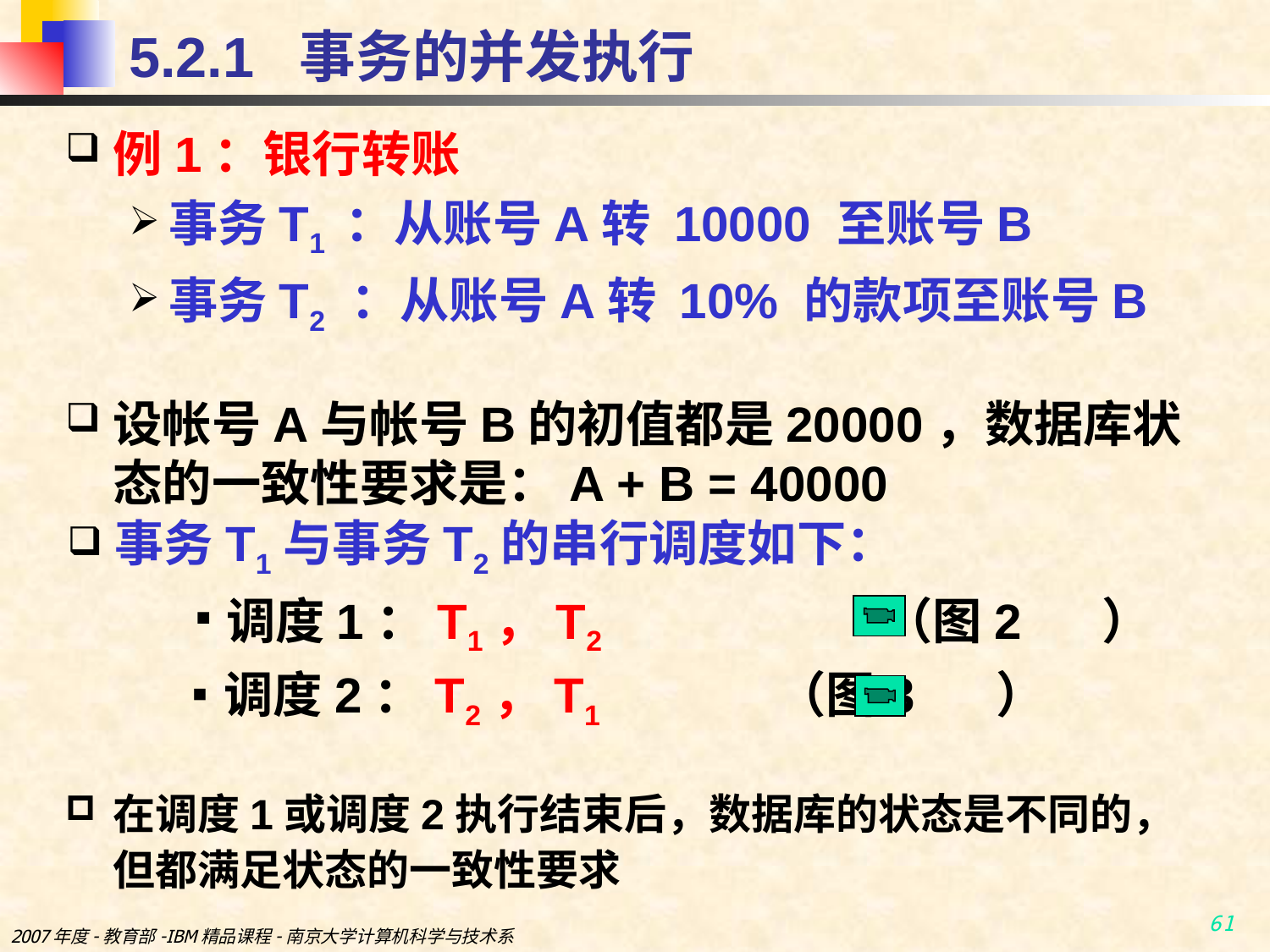

# 5.2.1  事务的并发执行
例1：银行转账
事务T1 ：从账号A转 10000 至账号B
事务T2 ：从账号A转 10% 的款项至账号B

设帐号A与帐号B的初值都是20000，数据库状态的一致性要求是：A + B = 40000
事务T1与事务T2的串行调度如下：
调度1：T1，T2 	          （图2     ）

调度2：T2，T1            （图3     ）

在调度1或调度2执行结束后，数据库的状态是不同的，但都满足状态的一致性要求
61